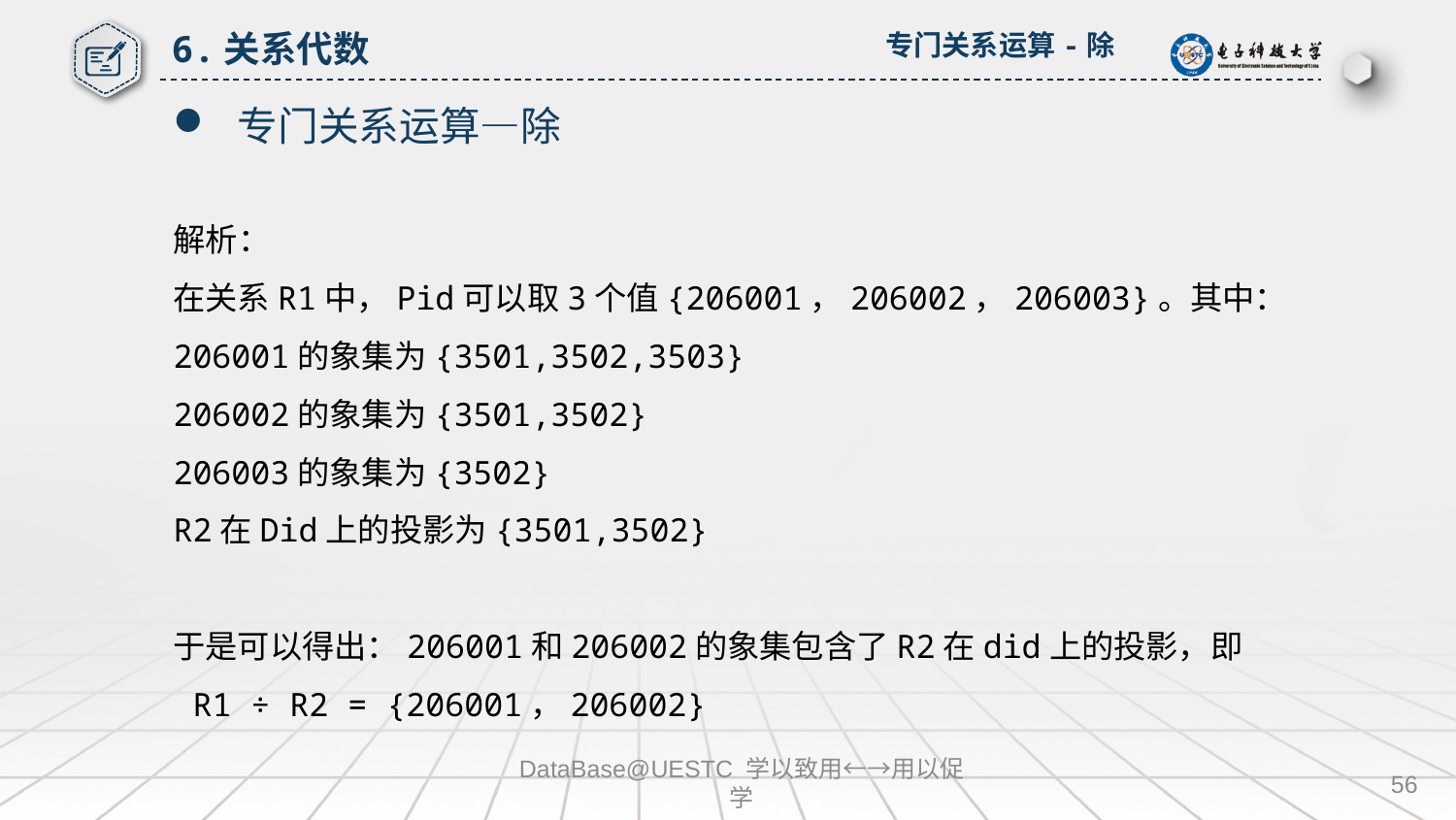

6.关系代数
专门关系运算-除
 专门关系运算—除

解析：
在关系R1中，Pid可以取3个值{206001，206002，206003}。其中：
206001的象集为{3501,3502,3503}
206002的象集为{3501,3502}
206003的象集为{3502}
R2在Did上的投影为{3501,3502}

于是可以得出：206001和206002的象集包含了R2在did上的投影，即
 R1 ÷ R2 = {206001，206002}
DataBase@UESTC 学以致用←→用以促学
56